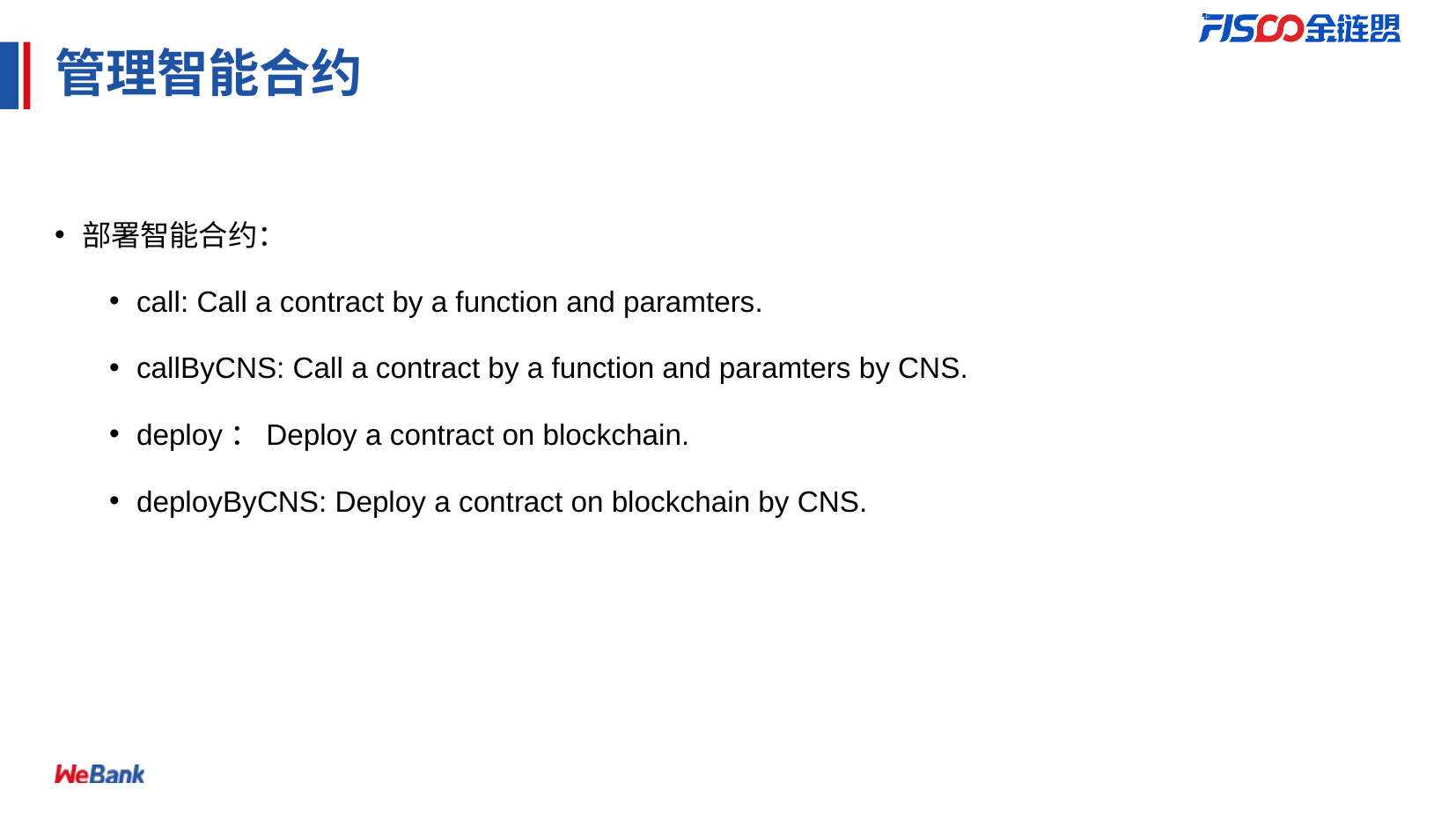

# 管理智能合约

部署智能合约：
call: Call a contract by a function and paramters.
callByCNS: Call a contract by a function and paramters by CNS.
deploy：Deploy a contract on blockchain.
deployByCNS: Deploy a contract on blockchain by CNS.